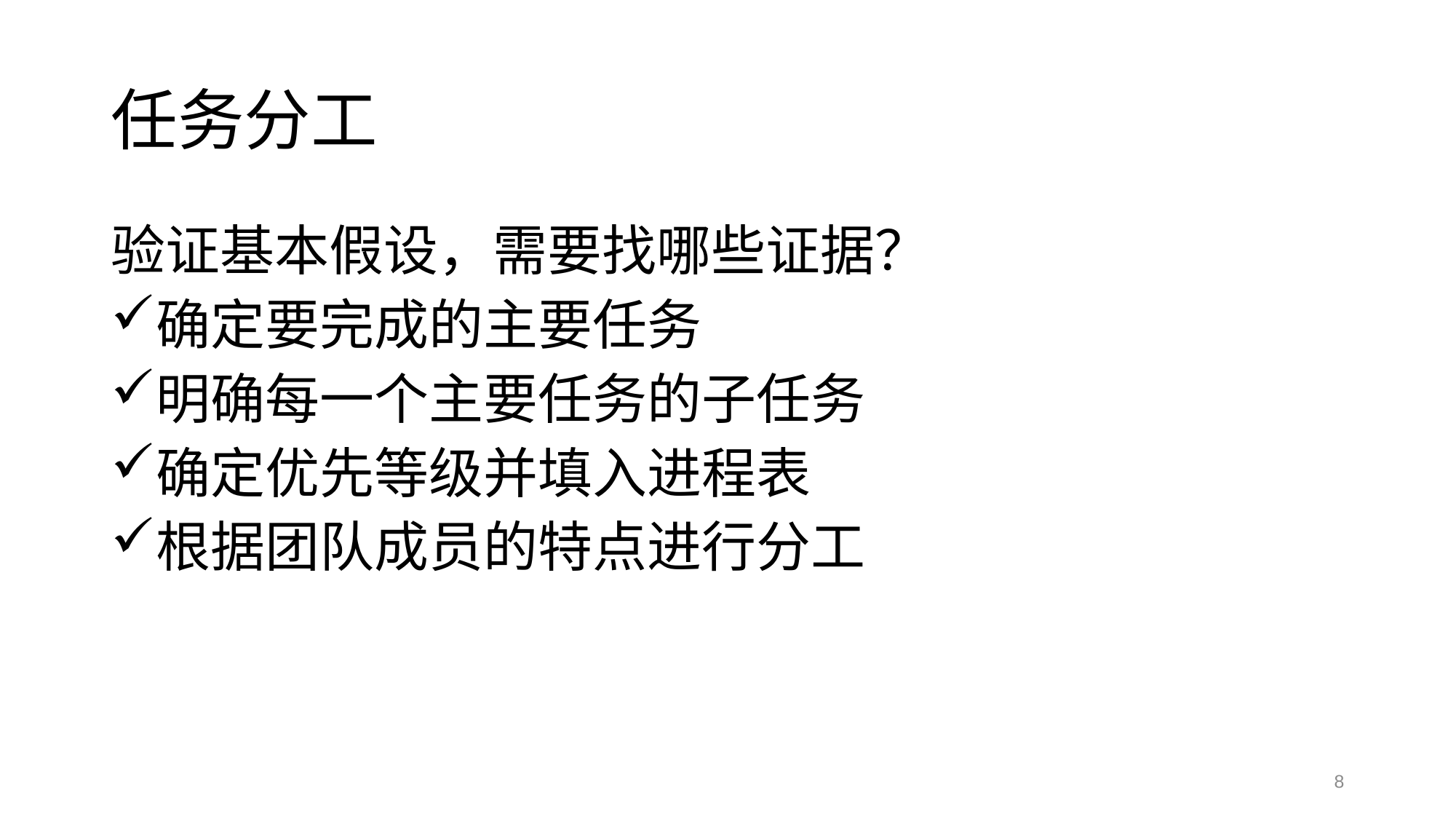

# 任务分工
验证基本假设，需要找哪些证据？
确定要完成的主要任务
明确每一个主要任务的子任务
确定优先等级并填入进程表
根据团队成员的特点进行分工

8